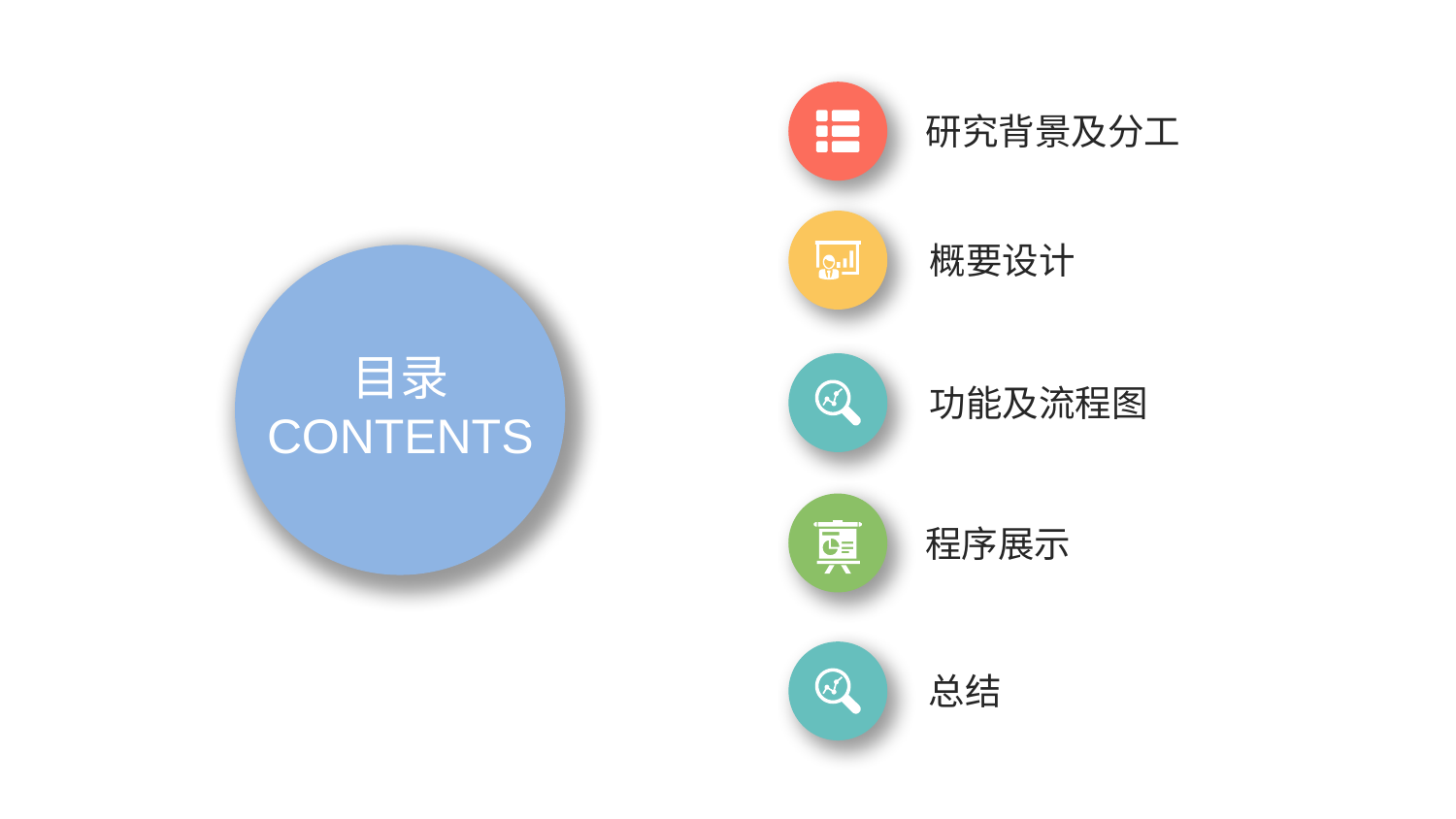

研究背景及分工

概要设计

目录
CONTENTS

功能及流程图

程序展示

总结